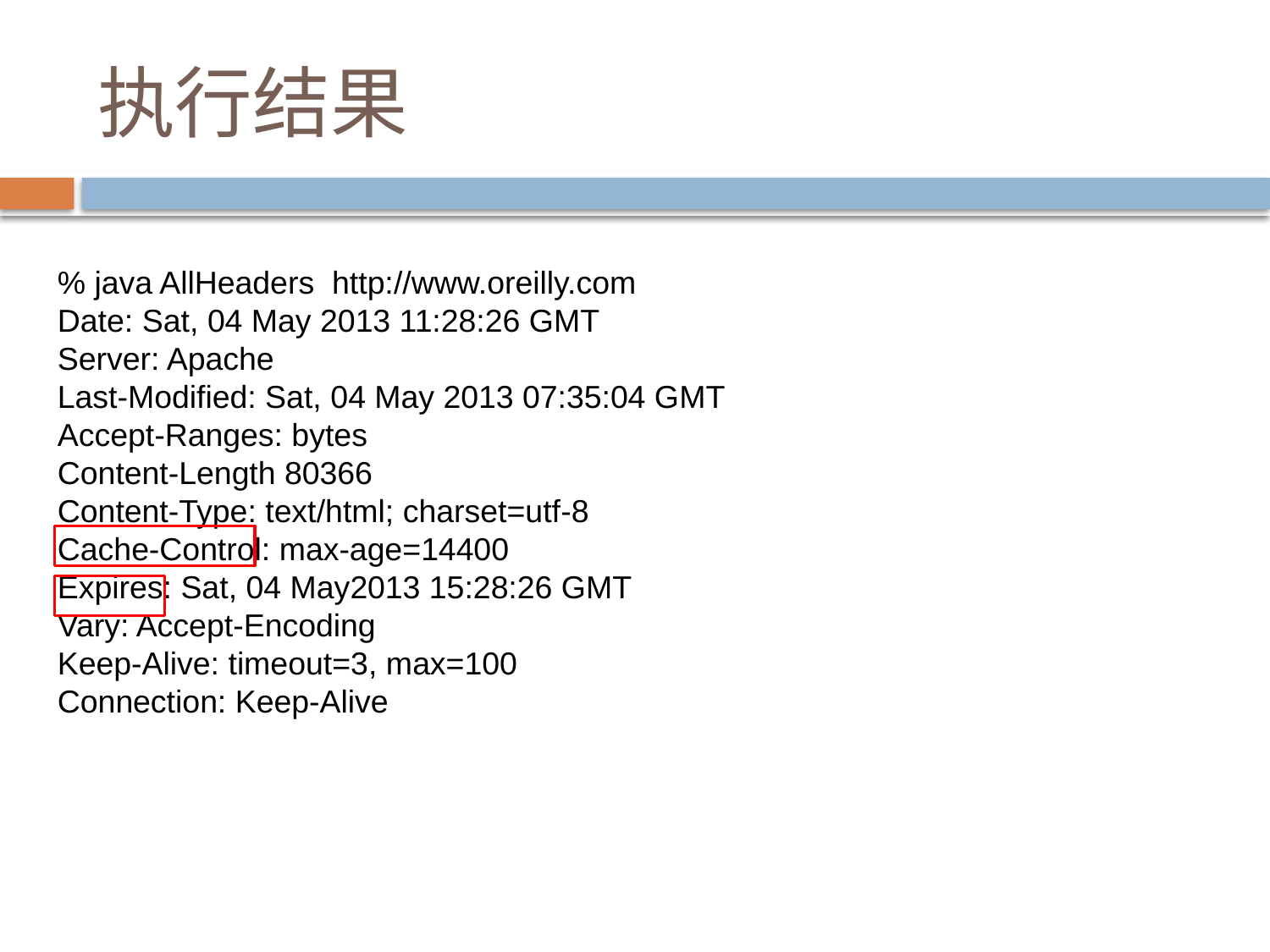

# 执行结果
% java AllHeaders  http://www.oreilly.com
Date: Sat, 04 May 2013 11:28:26 GMT
Server: Apache
Last-Modified: Sat, 04 May 2013 07:35:04 GMT
Accept-Ranges: bytes
Content-Length 80366
Content-Type: text/html; charset=utf-8
Cache-Control: max-age=14400
Expires: Sat, 04 May2013 15:28:26 GMT
Vary: Accept-Encoding
Keep-Alive: timeout=3, max=100
Connection: Keep-Alive